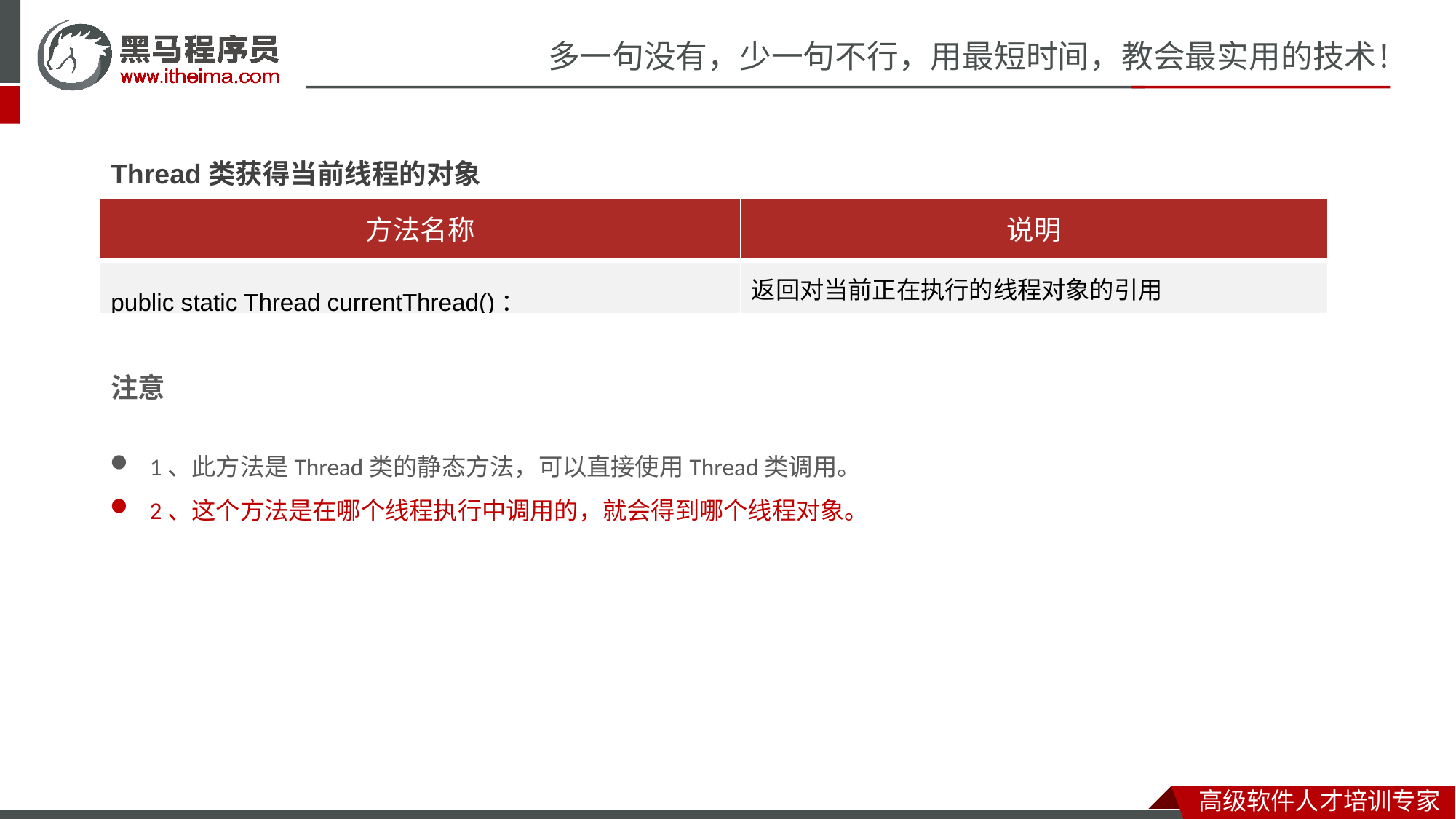

Thread类获得当前线程的对象
| 方法名称 | 说明 |
| --- | --- |
| public static Thread currentThread()： | 返回对当前正在执行的线程对象的引用 |
注意
 1、此方法是Thread类的静态方法，可以直接使用Thread类调用。
 2、这个方法是在哪个线程执行中调用的，就会得到哪个线程对象。